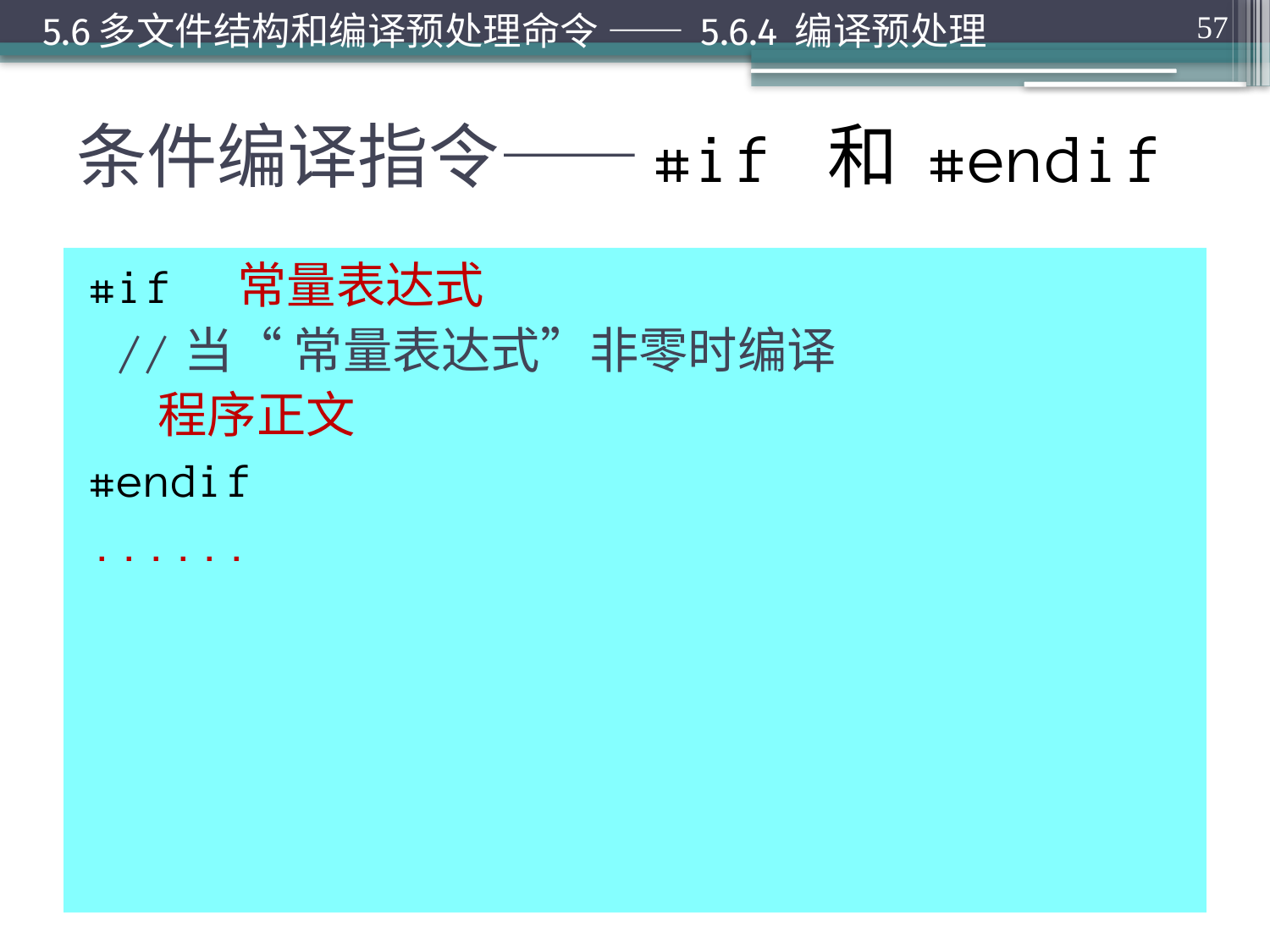

5.6多文件结构和编译预处理命令 —— 5.6.4 编译预处理
57
# 条件编译指令——#if 和 #endif
#if  常量表达式
 //当“ 常量表达式”非零时编译
     程序正文
#endif
......